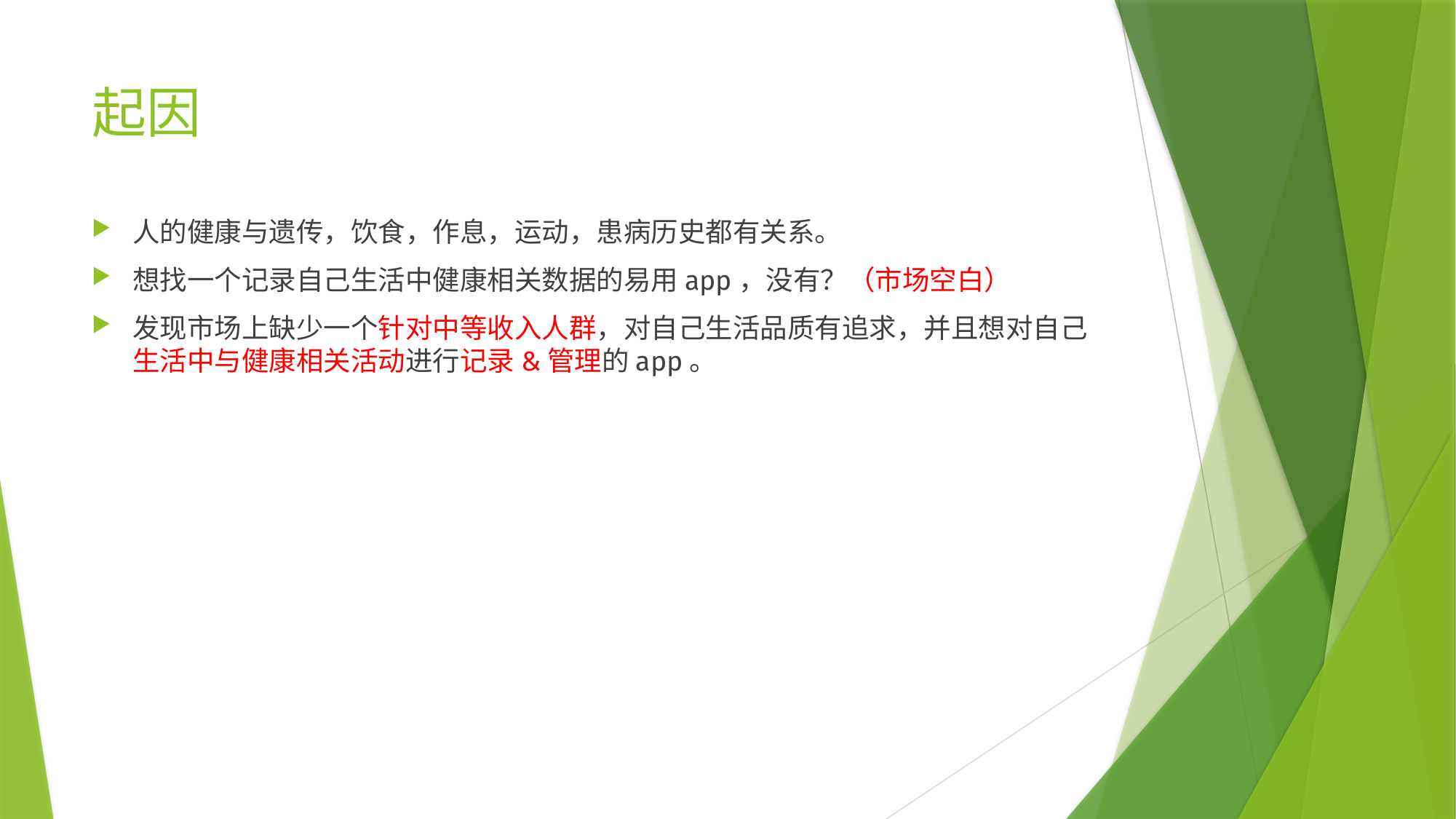

# 起因
人的健康与遗传，饮食，作息，运动，患病历史都有关系。
想找一个记录自己生活中健康相关数据的易用app，没有？（市场空白）
发现市场上缺少一个针对中等收入人群，对自己生活品质有追求，并且想对自己生活中与健康相关活动进行记录&管理的app。